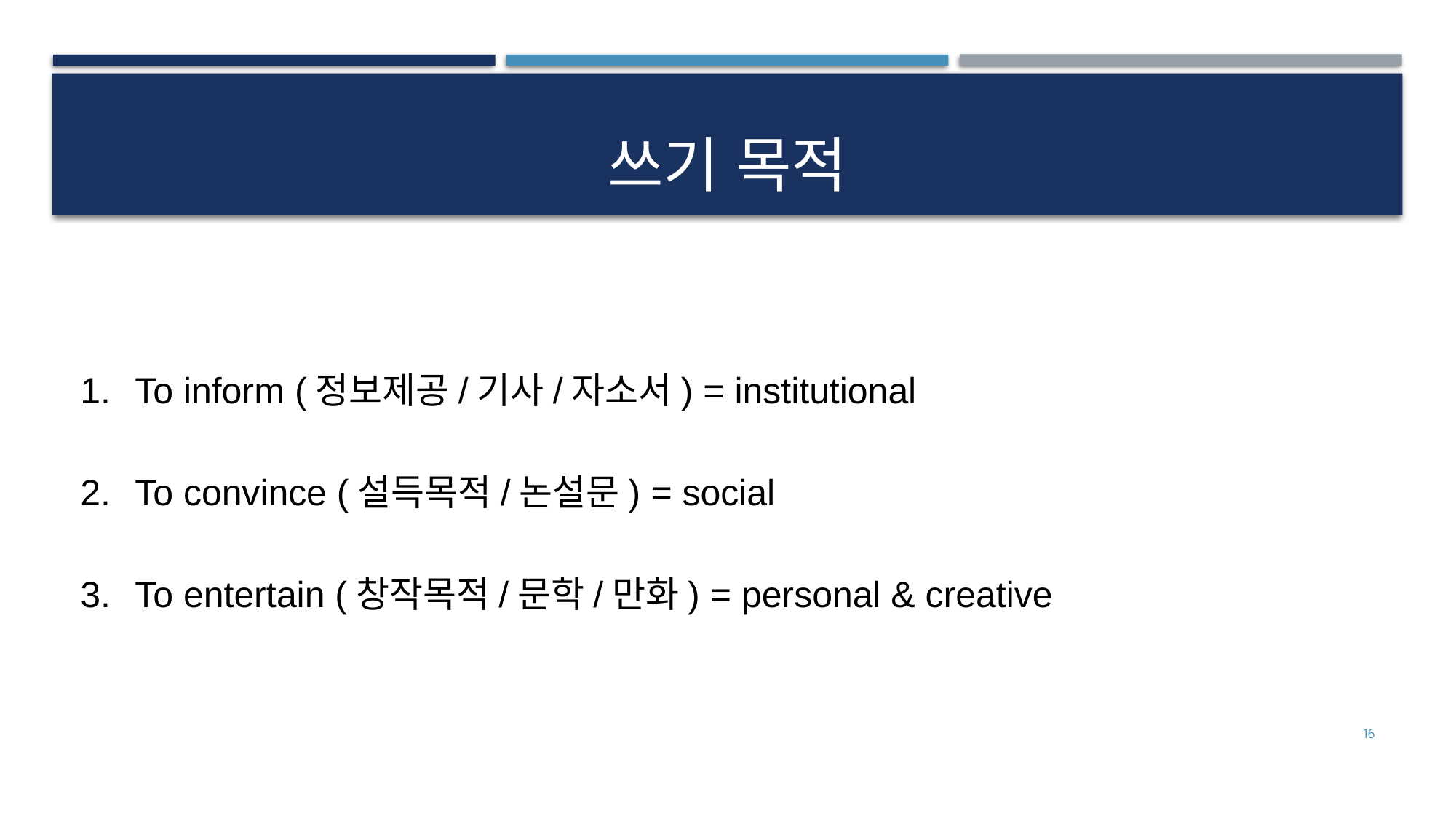

# 쓰기 목적
To inform (정보제공/기사/자소서) = institutional
To convince (설득목적/논설문) = social
To entertain (창작목적/문학/만화) = personal & creative
16